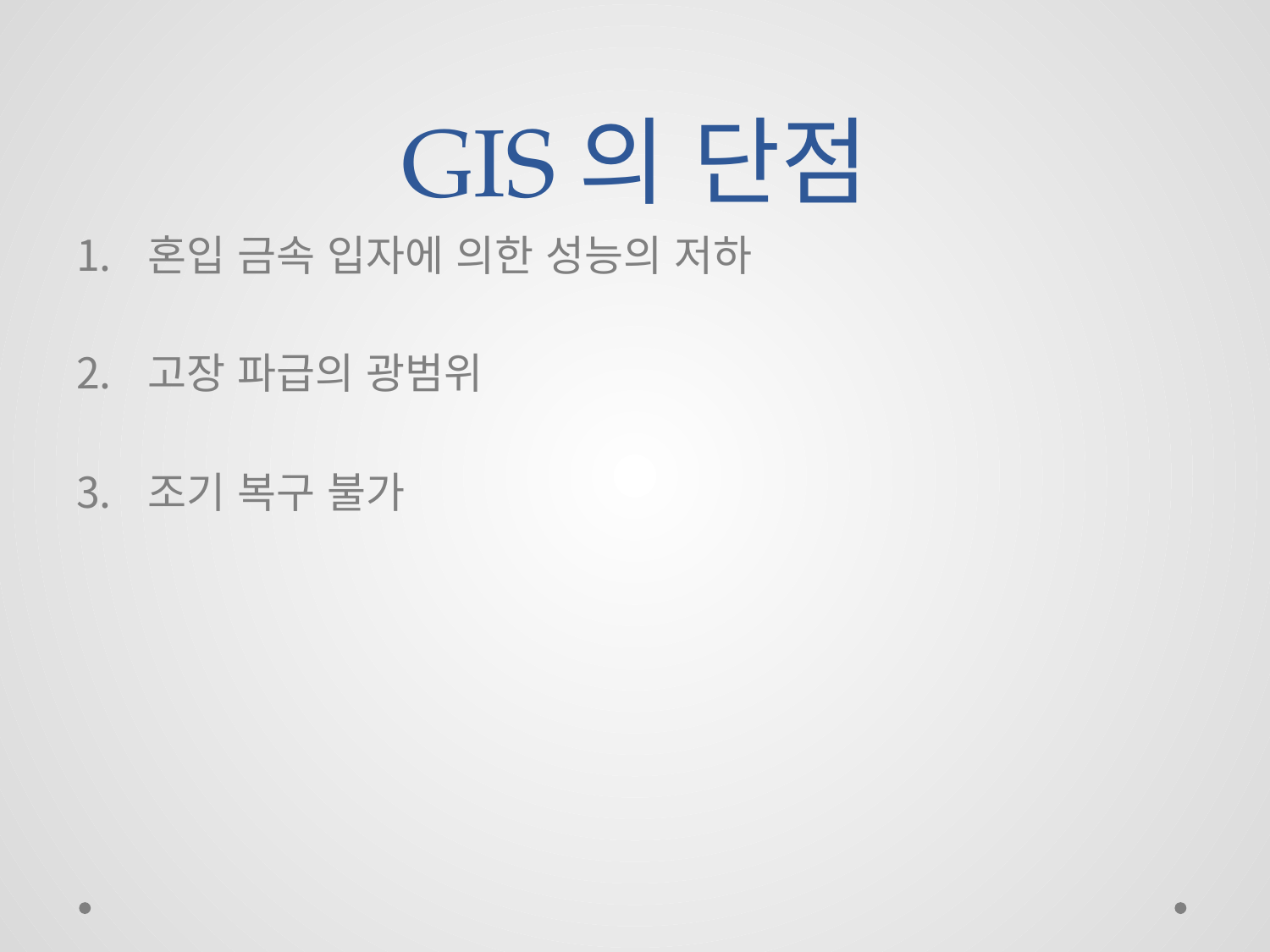

# GIS의 단점
혼입 금속 입자에 의한 성능의 저하

고장 파급의 광범위

조기 복구 불가